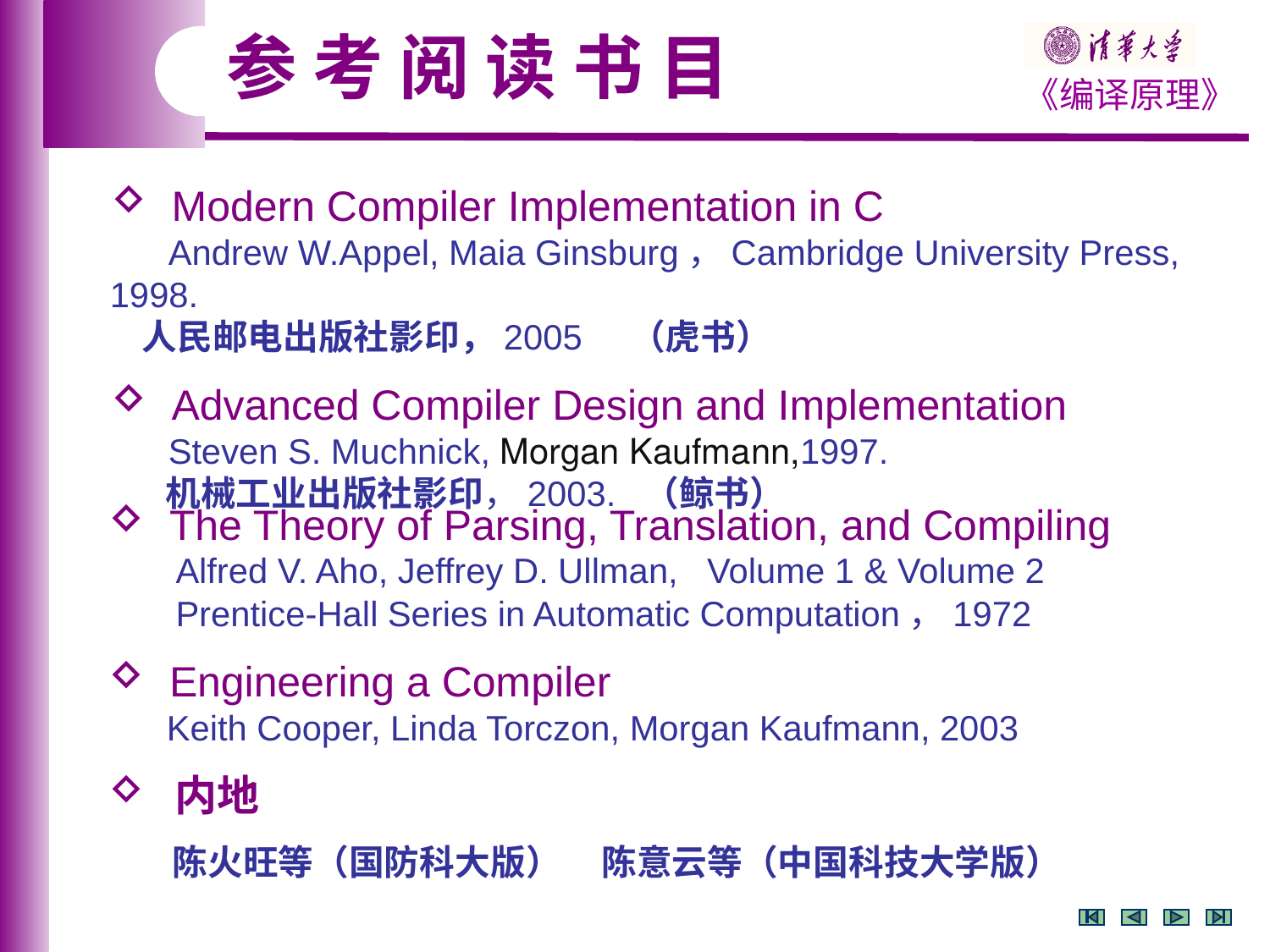

参 考 阅 读 书 目

  Modern Compiler Implementation in C
      Andrew W.Appel, Maia Ginsburg，Cambridge University Press, 1998.
   人民邮电出版社影印，2005    （虎书）

  Advanced Compiler Design and Implementation
      Steven S. Muchnick, Morgan Kaufmann,1997.
      机械工业出版社影印，2003.  （鲸书）
  The Theory of Parsing, Translation, and Compiling
       Alfred V. Aho, Jeffrey D. Ullman,   Volume 1 & Volume 2
       Prentice-Hall Series in Automatic Computation，1972

  Engineering a Compiler
   Keith Cooper, Linda Torczon, Morgan Kaufmann, 2003

  内地

       陈火旺等（国防科大版）     陈意云等（中国科技大学版）